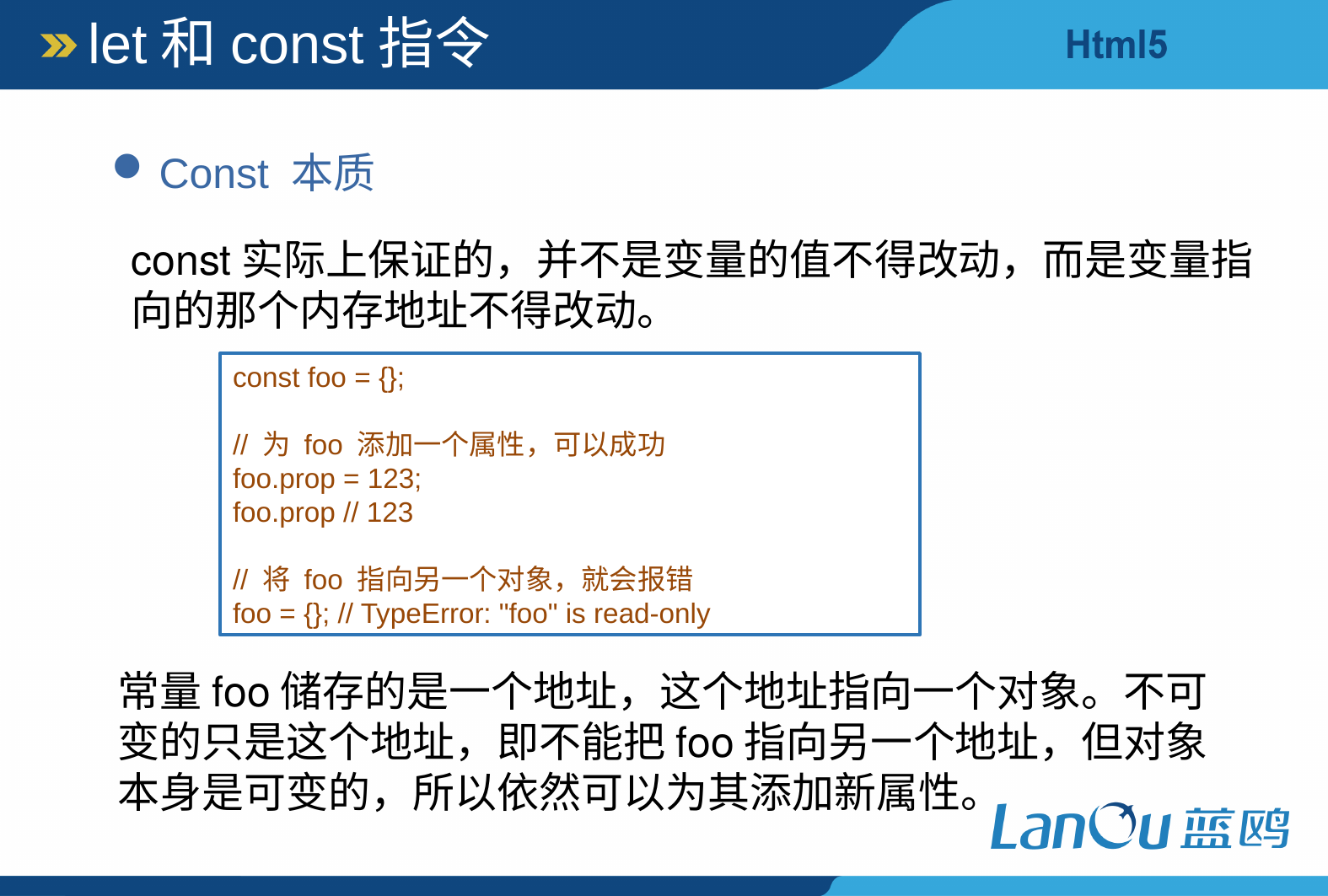

let和const指令
Const 本质
const实际上保证的，并不是变量的值不得改动，而是变量指向的那个内存地址不得改动。
const foo = {};

// 为 foo 添加一个属性，可以成功
foo.prop = 123;
foo.prop // 123

// 将 foo 指向另一个对象，就会报错
foo = {}; // TypeError: "foo" is read-only
常量foo储存的是一个地址，这个地址指向一个对象。不可变的只是这个地址，即不能把foo指向另一个地址，但对象本身是可变的，所以依然可以为其添加新属性。